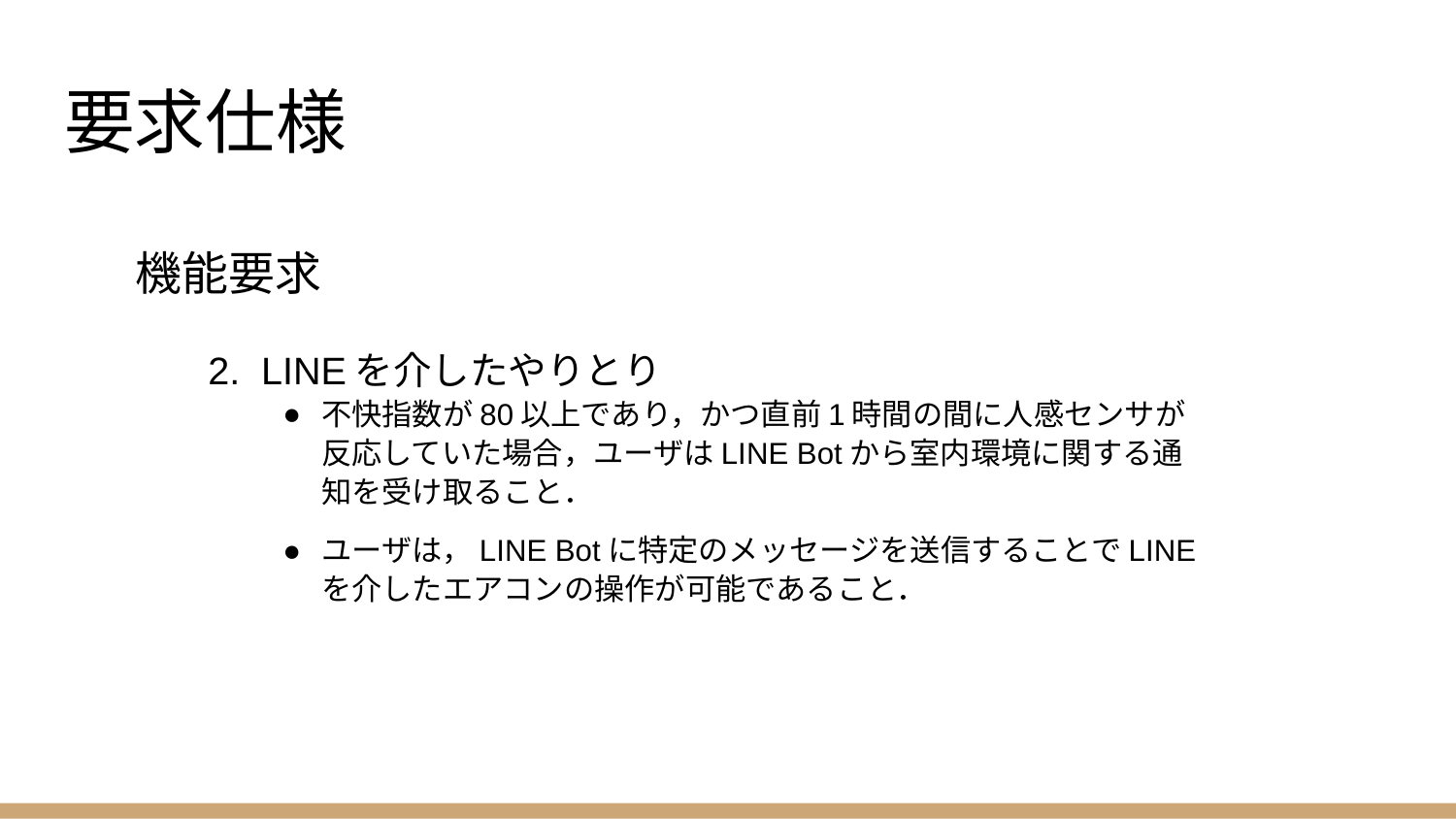

# 要求仕様
機能要求
2.  LINEを介したやりとり
不快指数が80以上であり，かつ直前1時間の間に人感センサが反応していた場合，ユーザはLINE Botから室内環境に関する通知を受け取ること．
ユーザは，LINE Botに特定のメッセージを送信することでLINEを介したエアコンの操作が可能であること．